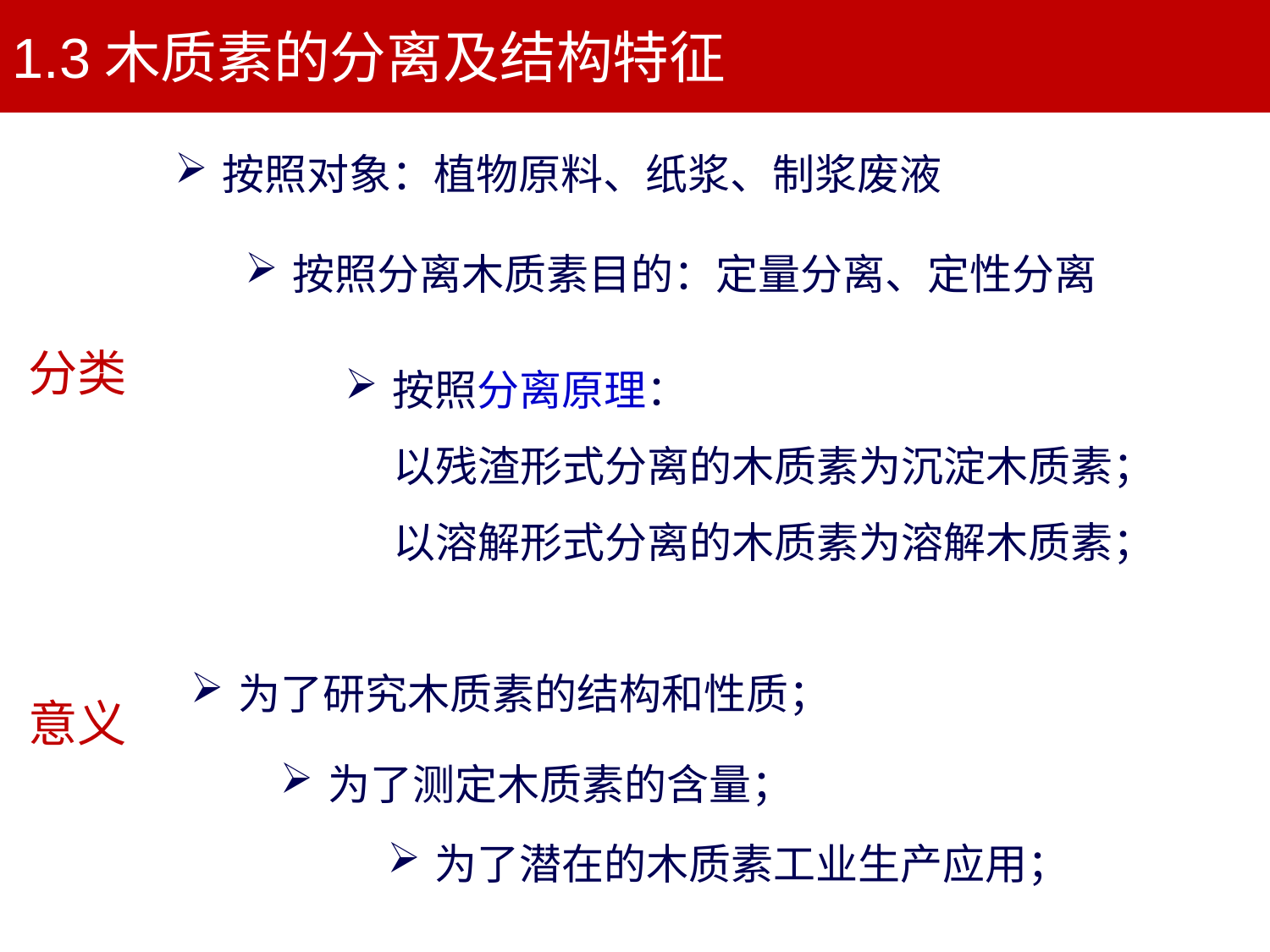

1.3木质素的分离及结构特征
按照对象：植物原料、纸浆、制浆废液

按照分离木质素目的：定量分离、定性分离
分类
按照分离原理：
    以残渣形式分离的木质素为沉淀木质素；
    以溶解形式分离的木质素为溶解木质素；
为了研究木质素的结构和性质；
意义
为了测定木质素的含量；
为了潜在的木质素工业生产应用；